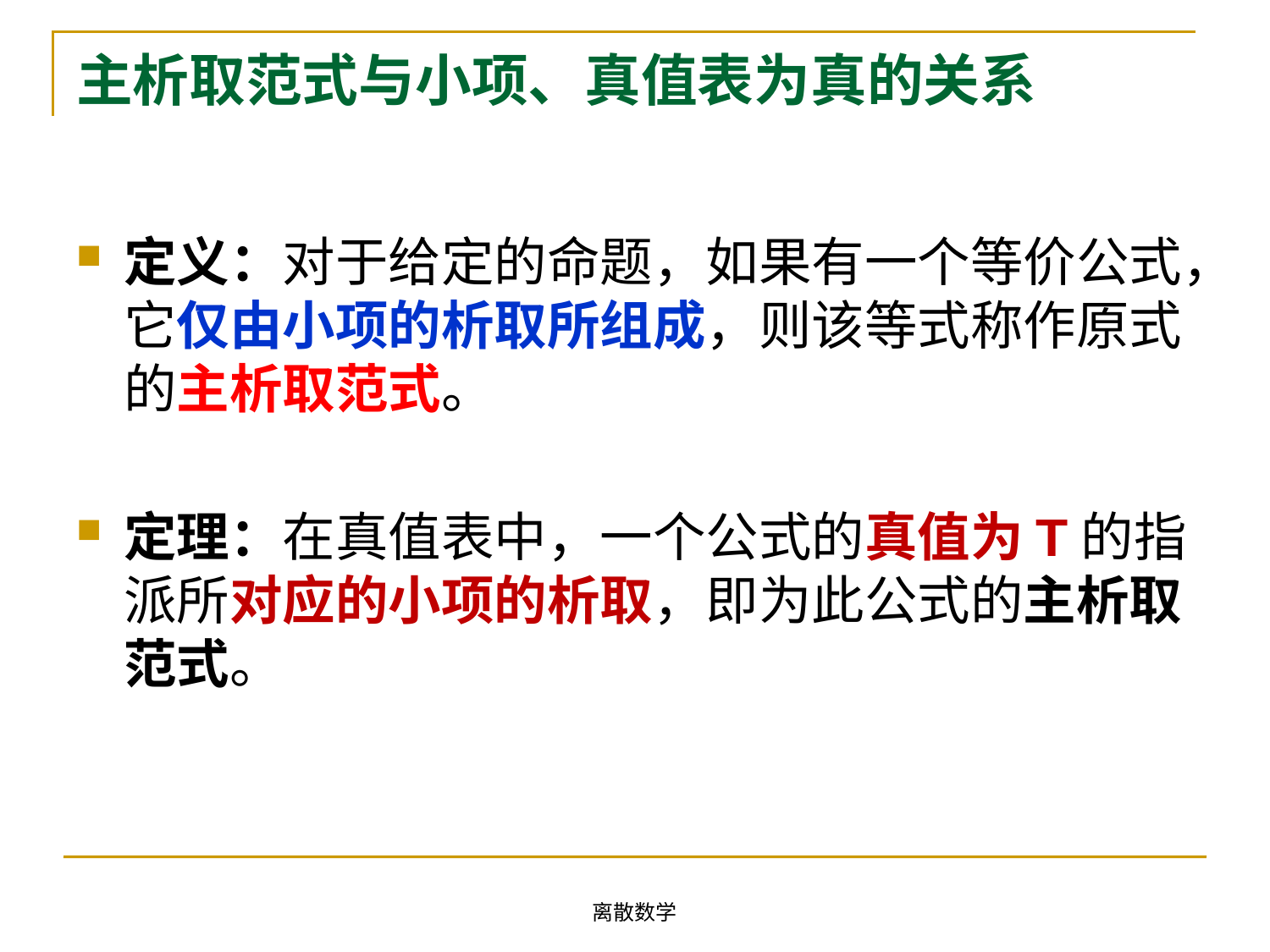

# 主析取范式与小项、真值表为真的关系
定义：对于给定的命题，如果有一个等价公式，它仅由小项的析取所组成，则该等式称作原式的主析取范式。

定理：在真值表中，一个公式的真值为T的指派所对应的小项的析取，即为此公式的主析取范式。

96
离散数学